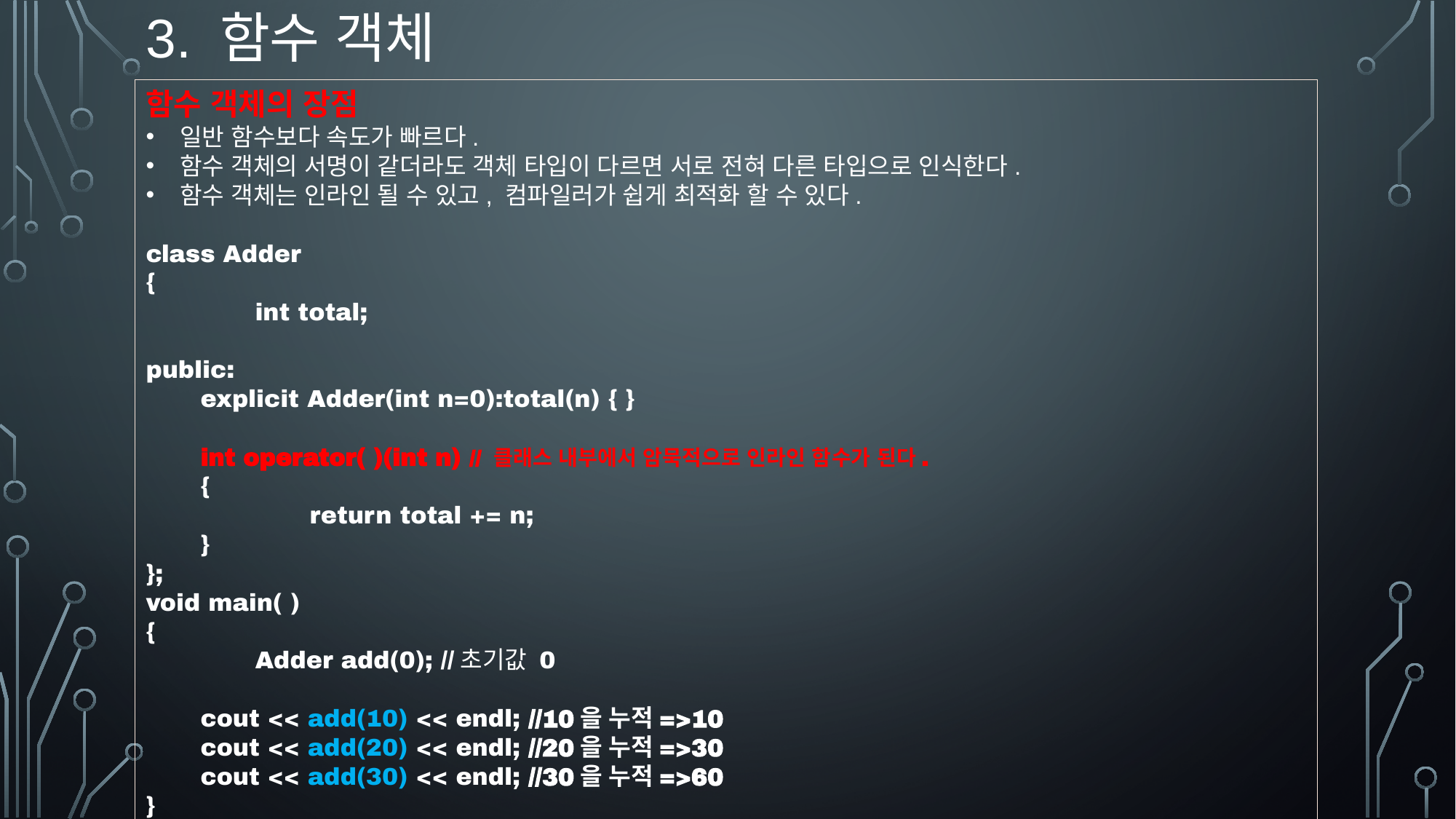

# 3. 함수 객체
함수 객체의 장점
일반 함수보다 속도가 빠르다.
함수 객체의 서명이 같더라도 객체 타입이 다르면 서로 전혀 다른 타입으로 인식한다.
함수 객체는 인라인 될 수 있고, 컴파일러가 쉽게 최적화 할 수 있다.

class Adder
{
	int total;

public:
explicit Adder(int n=0):total(n) { }

int operator( )(int n) // 클래스 내부에서 암묵적으로 인라인 함수가 된다.
{
	return total += n;
}
};
void main( )
{
	Adder add(0); //초기값 0

cout << add(10) << endl; //10을 누적=>10
cout << add(20) << endl; //20을 누적=>30
cout << add(30) << endl; //30을 누적=>60
}